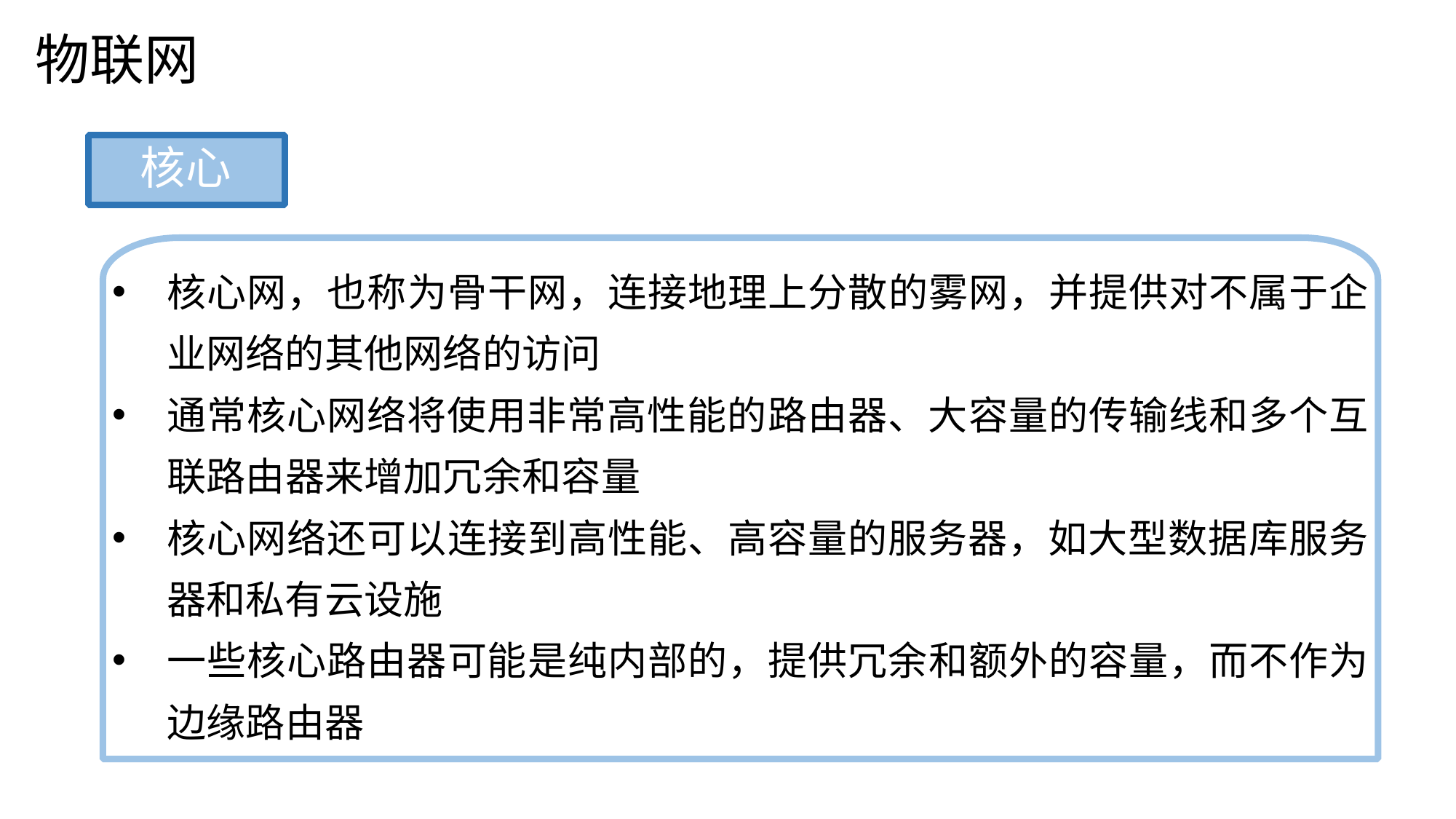

物联网

核心
核心网，也称为骨干网，连接地理上分散的雾网，并提供对不属于企业网络的其他网络的访问
通常核心网络将使用非常高性能的路由器、大容量的传输线和多个互联路由器来增加冗余和容量
核心网络还可以连接到高性能、高容量的服务器，如大型数据库服务器和私有云设施
一些核心路由器可能是纯内部的，提供冗余和额外的容量，而不作为边缘路由器